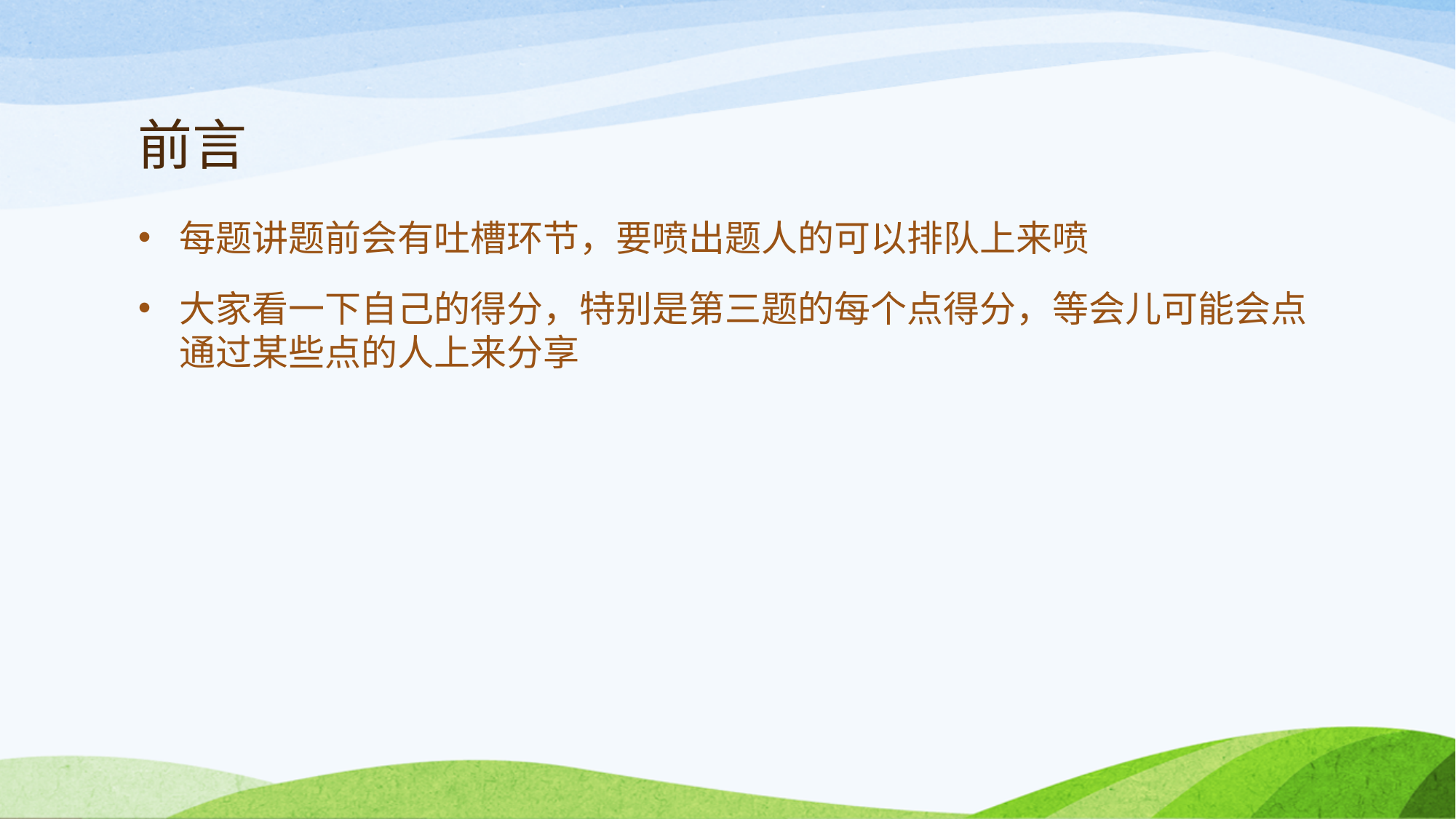

# 前言
每题讲题前会有吐槽环节，要喷出题人的可以排队上来喷
大家看一下自己的得分，特别是第三题的每个点得分，等会儿可能会点通过某些点的人上来分享